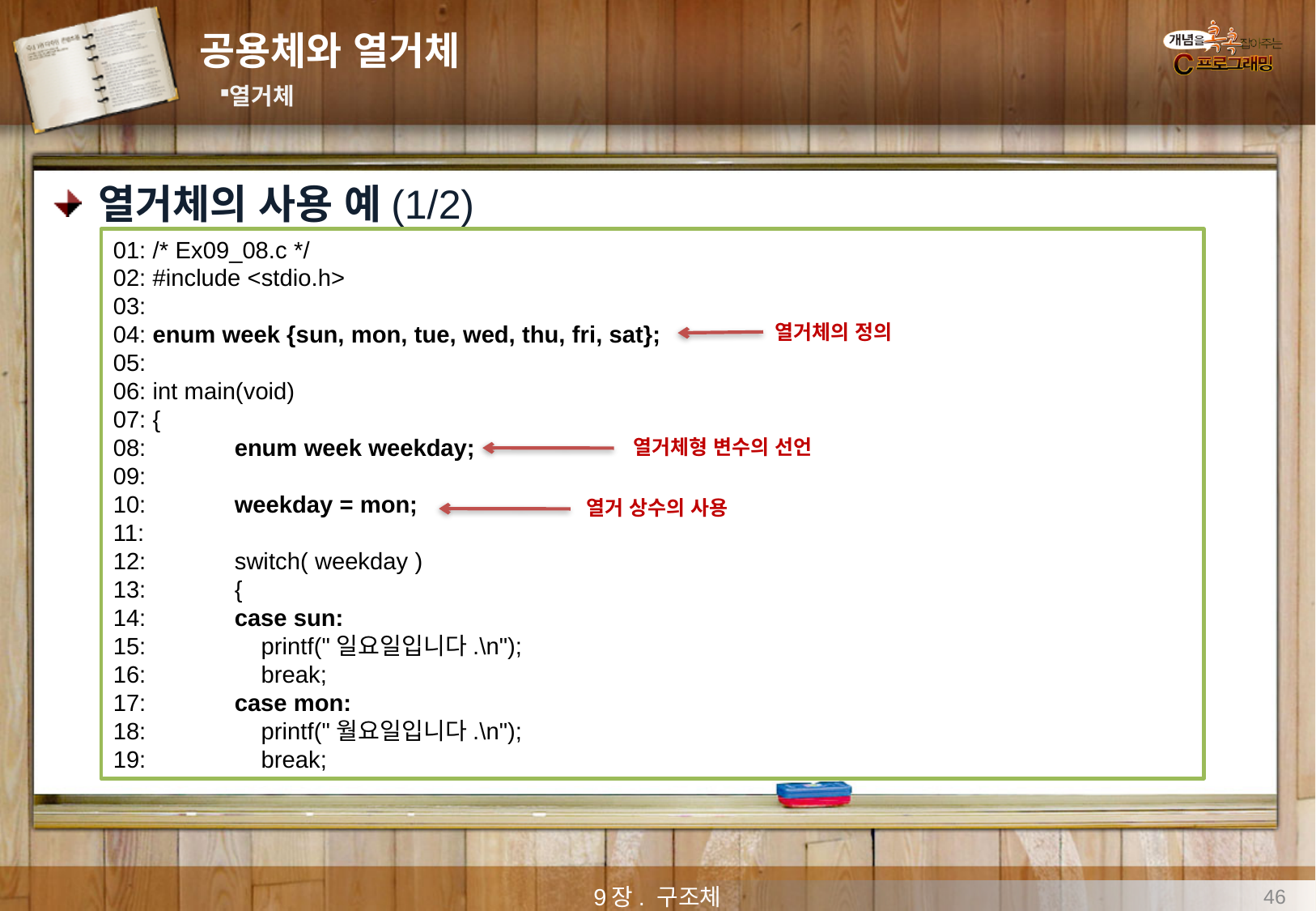

# 공용체와 열거체
열거체
열거체의 사용 예(1/2)
01: /* Ex09_08.c */
02: #include <stdio.h>
03:
04: enum week {sun, mon, tue, wed, thu, fri, sat};
05:
06: int main(void)
07: {
08: 	enum week weekday;
09:
10: 	weekday = mon;
11:
12: 	switch( weekday )
13: 	{
14: 	case sun:
15: 	    printf("일요일입니다.\n");
16: 	    break;
17: 	case mon:
18: 	    printf("월요일입니다.\n");
19: 	    break;
열거체의 정의
열거체형 변수의 선언
열거 상수의 사용
9장. 구조체
46